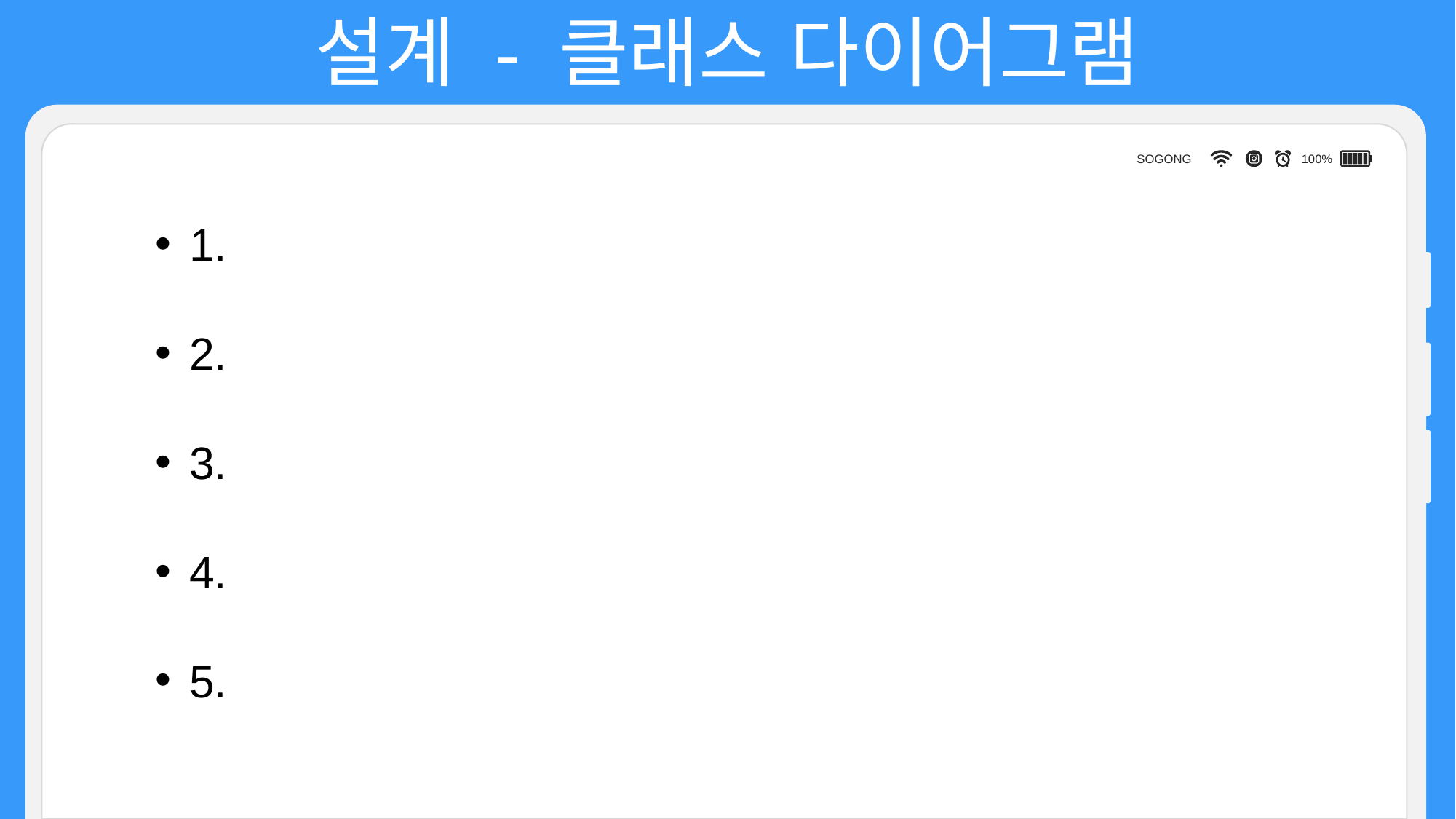

설계 - 클래스 다이어그램

SOGONG
100%

1.

2.

3.

4.

5.